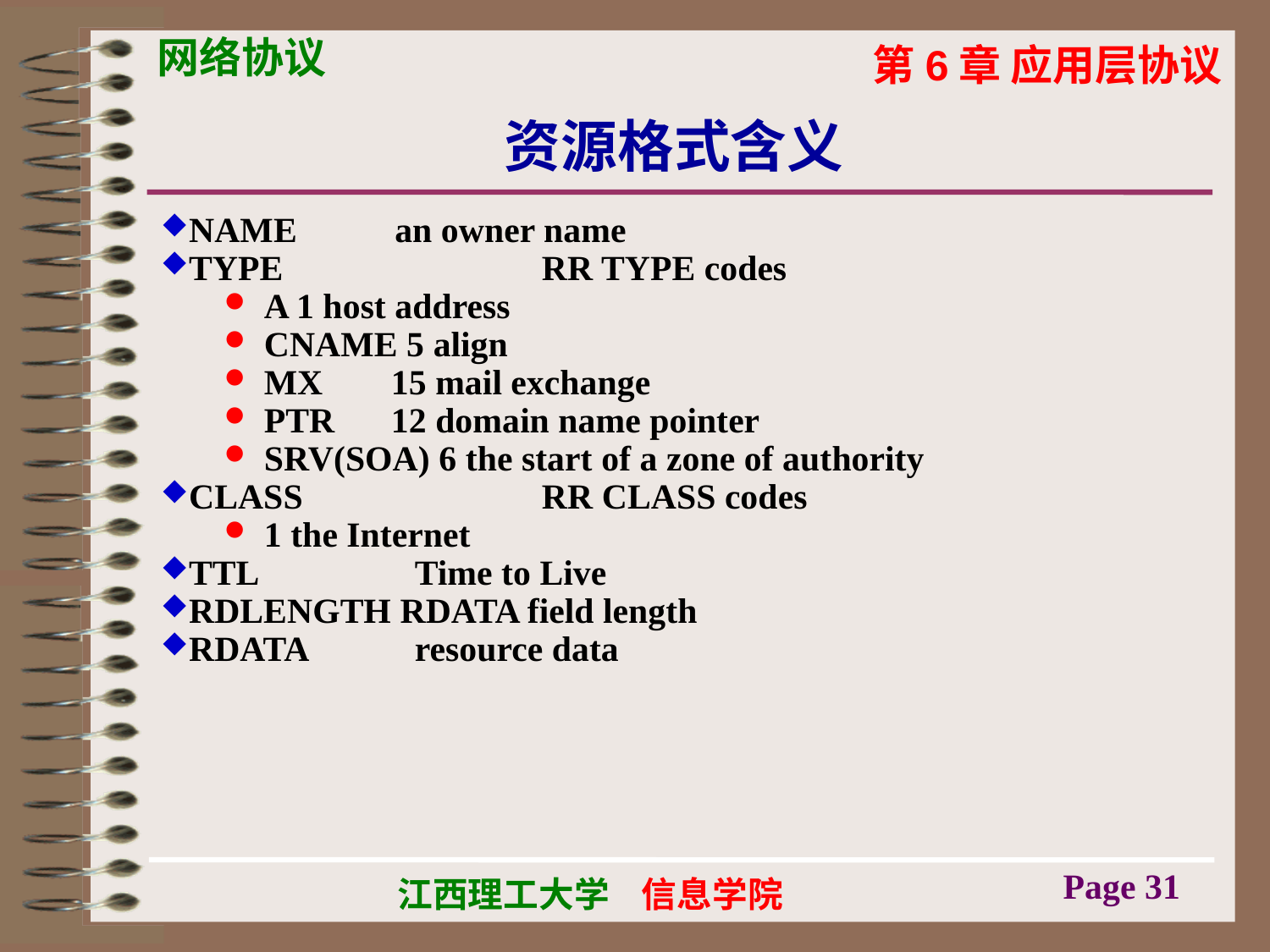

# 资源格式含义
NAME           an owner name
TYPE 		RR TYPE codes
A 1 host address
CNAME 5 align
MX	15 mail exchange
PTR	12 domain name pointer
SRV(SOA) 6 the start of a zone of authority
CLASS 		RR CLASS codes
1 the Internet
TTL 		Time to Live
RDLENGTH RDATA field length
RDATA 	resource data
Page 31